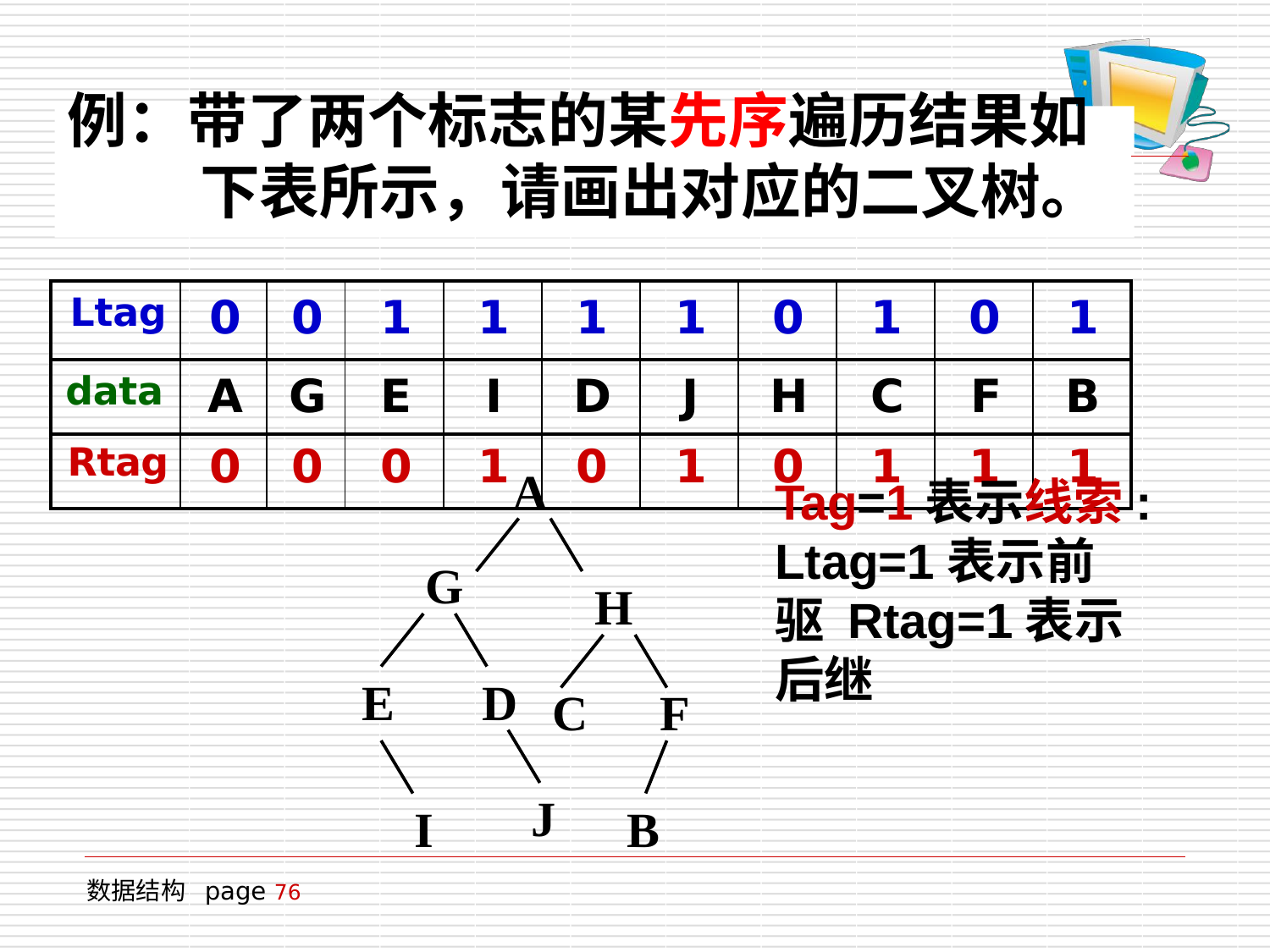

| 例：带了两个标志的某先序遍历结果如 下表所示，请画出对应的二叉树。 |  |  |  |  |  |  |  |  |  |  |  |
| --- | --- | --- | --- | --- | --- | --- | --- | --- | --- | --- | --- |
|  |  |  |  |  |  |  |  |  |  |  |  |
| Ltag | 0 | 0 | 1 | 1 | 1 | 1 | 0 | 1 | 0 | 1 |  |
| data | A | G | E | I | D | J | H | C | F | B |  |
| Rtag | 0 | 0 | 0 | 1 | 0 | 1 | 0 | 1 | 1 | 1 |  |

A
Tag=1表示线索:
Ltag=1表示前驱 Rtag=1表示后继

G
H

E	D
C	F

J
I
B

数据结构 page 76